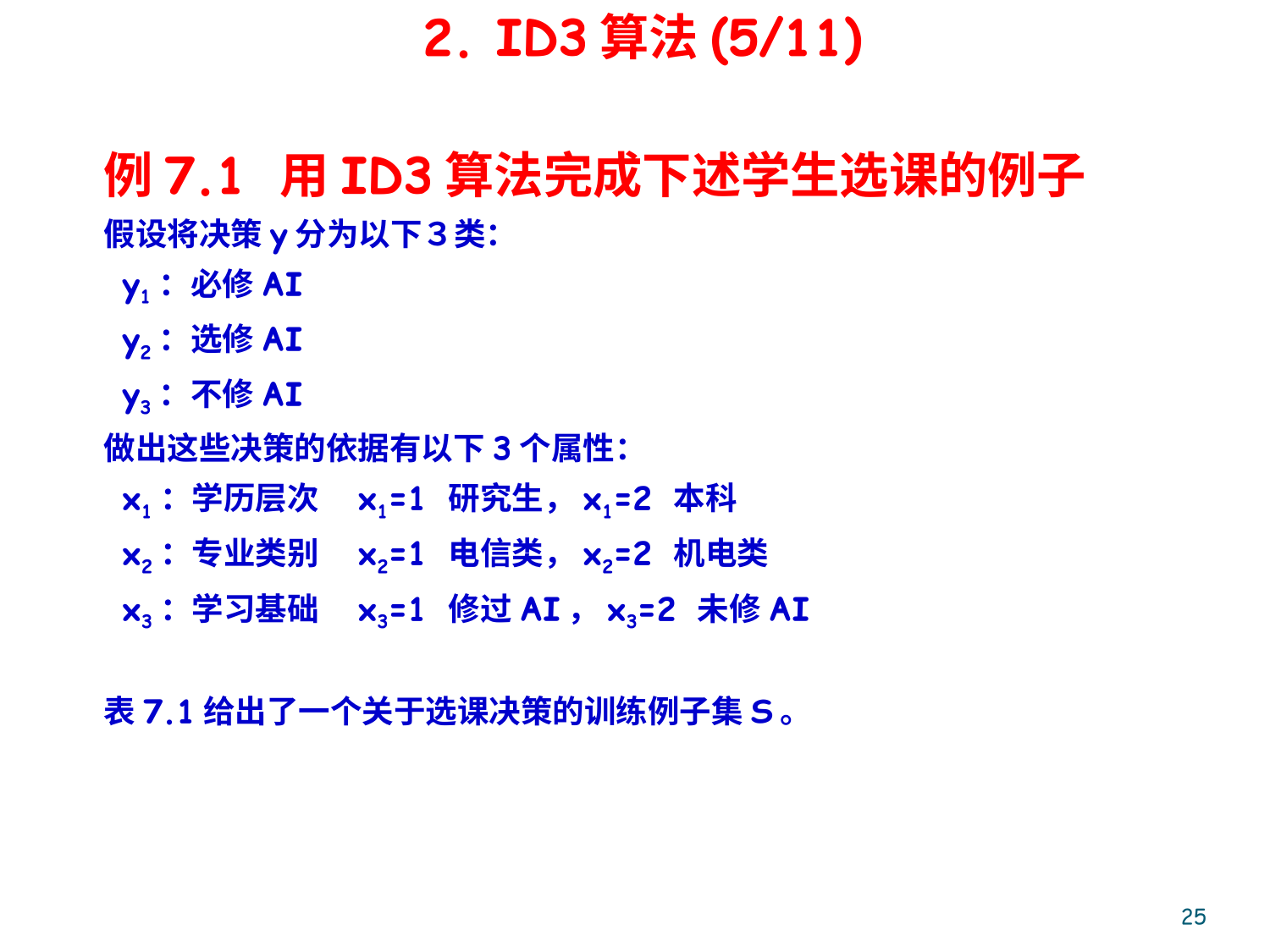

2. ID3算法(5/11)
    例7.1 用ID3算法完成下述学生选课的例子
    假设将决策y分为以下３类：
    y1：必修AI
    y2：选修AI
    y3：不修AI
    做出这些决策的依据有以下3个属性：
    x1：学历层次　x1=1 研究生，x1=2 本科
    x2：专业类别　x2=1 电信类，x2=2 机电类
    x3：学习基础　x3=1 修过AI，x3=2 未修AI

    表7.1给出了一个关于选课决策的训练例子集S。
25